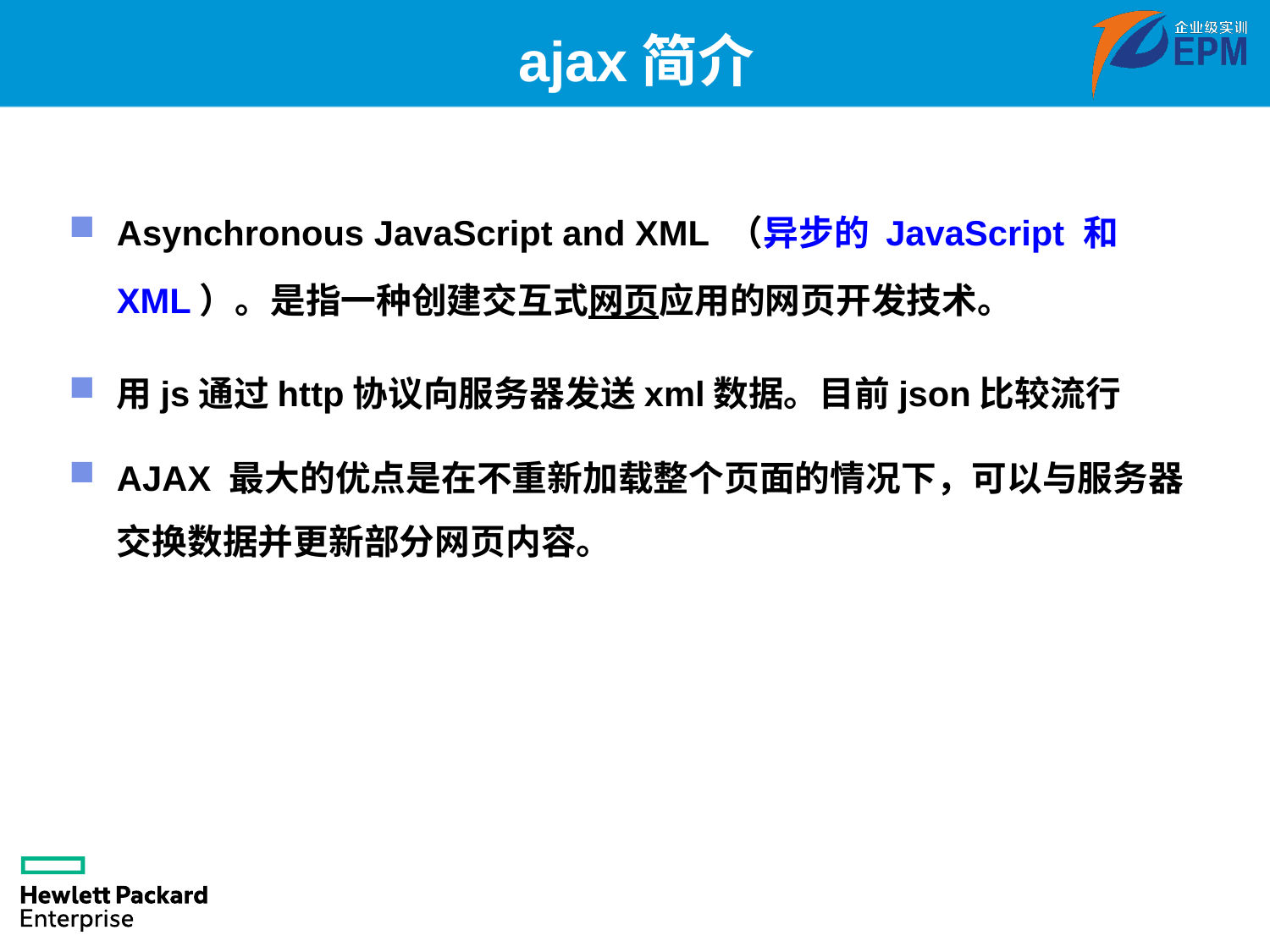

# ajax简介
Asynchronous JavaScript and XML （异步的 JavaScript 和 XML）。是指一种创建交互式网页应用的网页开发技术。
用js通过http协议向服务器发送xml数据。目前json比较流行
AJAX 最大的优点是在不重新加载整个页面的情况下，可以与服务器交换数据并更新部分网页内容。